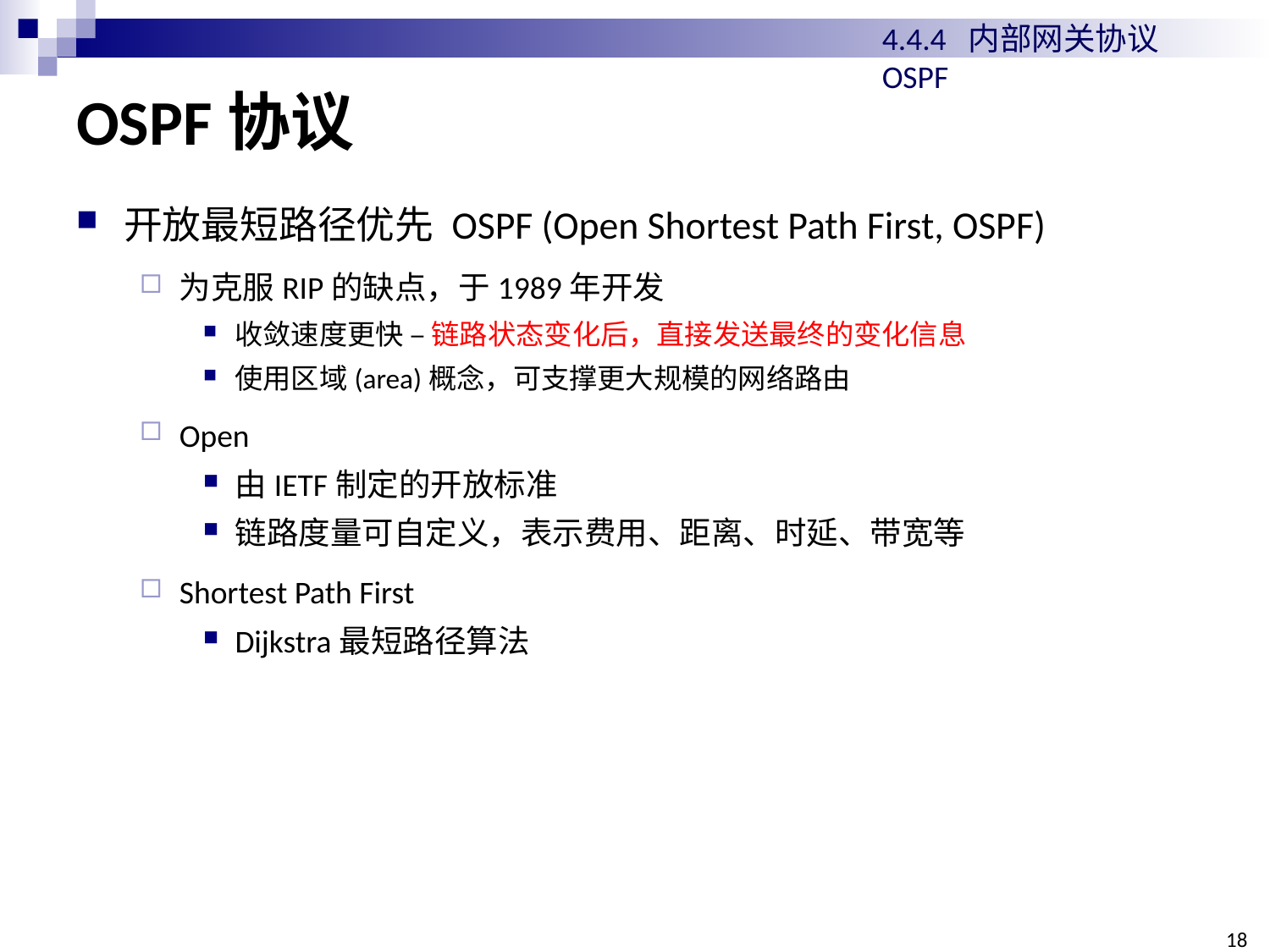

4.4.4  内部网关协议OSPF
# OSPF协议
开放最短路径优先 OSPF (Open Shortest Path First, OSPF)
为克服RIP的缺点，于1989年开发
收敛速度更快 – 链路状态变化后，直接发送最终的变化信息
使用区域(area)概念，可支撑更大规模的网络路由
Open
由IETF制定的开放标准
链路度量可自定义，表示费用、距离、时延、带宽等
Shortest Path First
Dijkstra最短路径算法
188